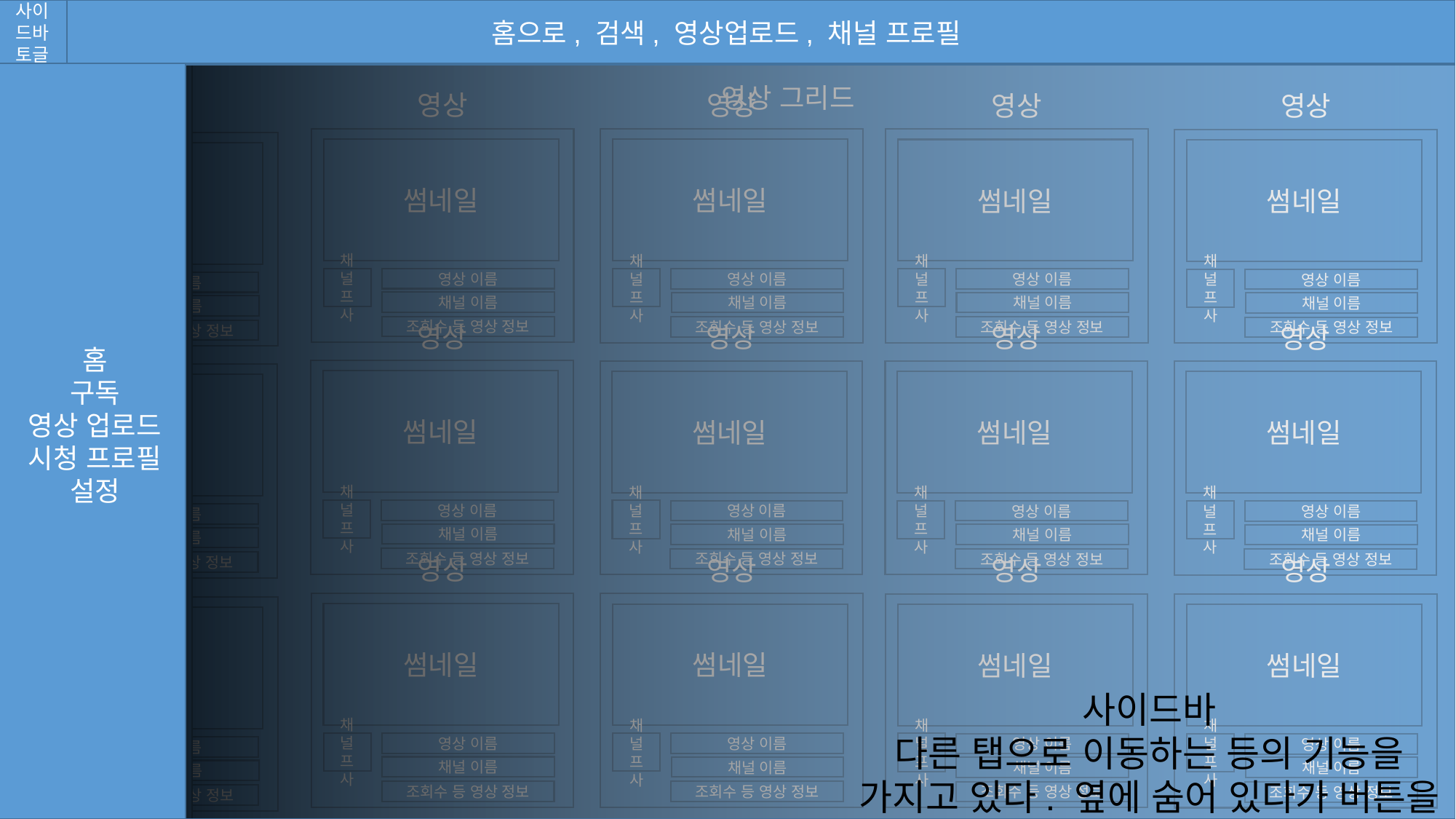

홈으로, 검색, 영상업로드, 채널 프로필
사이드바 토글
               영상 그리드

홈
구독
영상 업로드
시청 프로필
설정

영상

썸네일
채널 프사
영상 이름
채널 이름
조회수 등 영상 정보
영상

썸네일
채널 프사
영상 이름
채널 이름
조회수 등 영상 정보
영상

썸네일
채널 프사
영상 이름
채널 이름
조회수 등 영상 정보
영상

썸네일
채널 프사
영상 이름
채널 이름
조회수 등 영상 정보
영상

썸네일
채널 프사
영상 이름
채널 이름
조회수 등 영상 정보
영상

썸네일
채널 프사
영상 이름
채널 이름
조회수 등 영상 정보
영상

썸네일
채널 프사
영상 이름
채널 이름
조회수 등 영상 정보
영상

썸네일
채널 프사
영상 이름
채널 이름
조회수 등 영상 정보
영상

썸네일
채널 프사
영상 이름
채널 이름
조회수 등 영상 정보
영상

썸네일
채널 프사
영상 이름
채널 이름
조회수 등 영상 정보
영상

썸네일
채널 프사
영상 이름
채널 이름
조회수 등 영상 정보
영상

썸네일
채널 프사
영상 이름
채널 이름
조회수 등 영상 정보
영상

썸네일
채널 프사
영상 이름
채널 이름
조회수 등 영상 정보
영상

썸네일
채널 프사
영상 이름
채널 이름
조회수 등 영상 정보
영상

썸네일
채널 프사
영상 이름
채널 이름
조회수 등 영상 정보
사이드바
다른 탭으로 이동하는 등의 기능을 가지고 있다. 옆에 숨어 있다가 버튼을 누르면 등장 및 그라데이션 적용